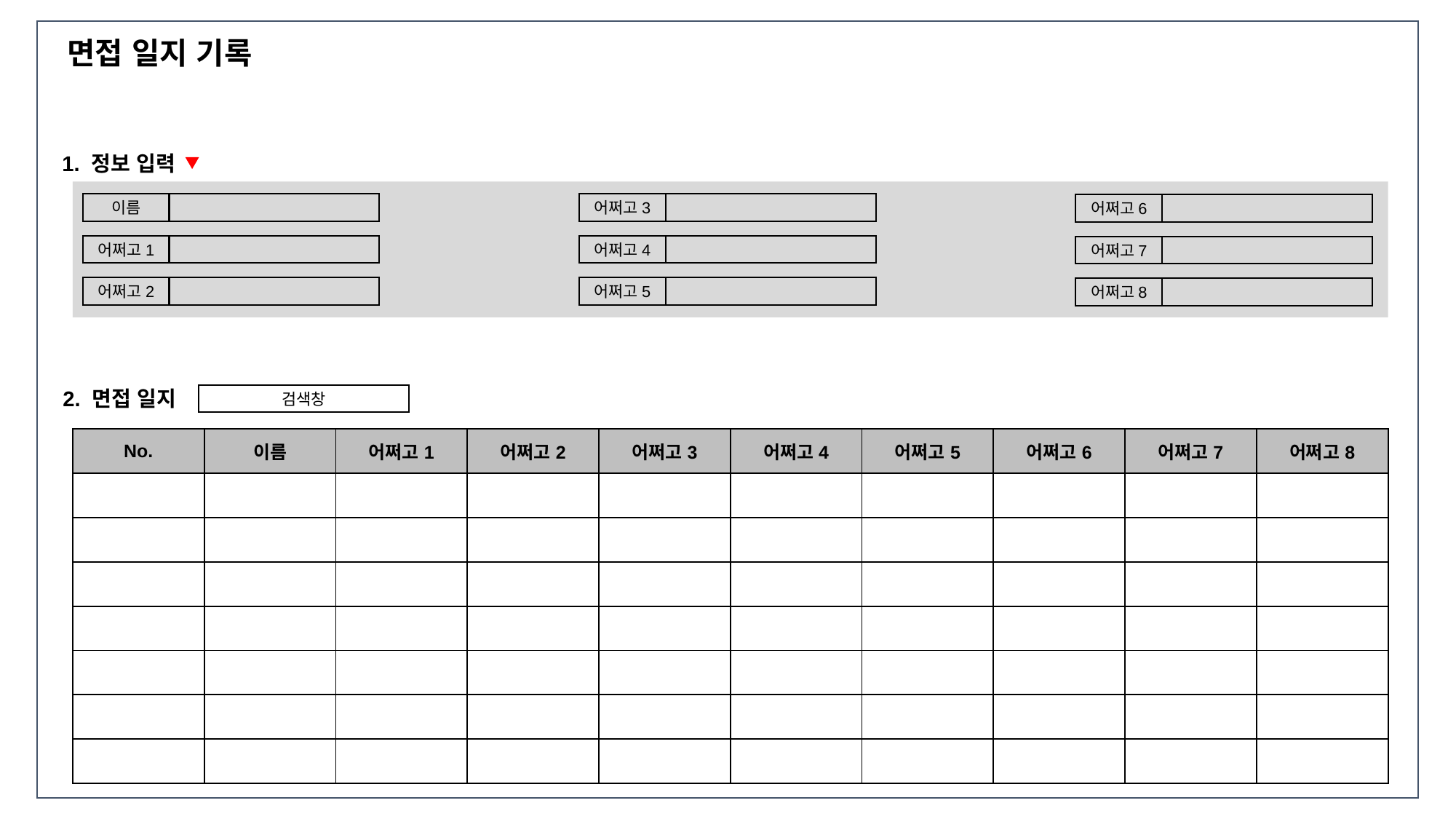

면접 일지 기록
1. 정보 입력

이름

어쩌고3

어쩌고6

어쩌고1

어쩌고4

어쩌고7

어쩌고2

어쩌고5

어쩌고8

2. 면접 일지
검색창
| No. | 이름 | 어쩌고1 | 어쩌고2 | 어쩌고3 | 어쩌고4 | 어쩌고5 | 어쩌고6 | 어쩌고7 | 어쩌고8 |
| --- | --- | --- | --- | --- | --- | --- | --- | --- | --- |
|  |  |  |  |  |  |  |  |  |  |
|  |  |  |  |  |  |  |  |  |  |
|  |  |  |  |  |  |  |  |  |  |
|  |  |  |  |  |  |  |  |  |  |
|  |  |  |  |  |  |  |  |  |  |
|  |  |  |  |  |  |  |  |  |  |
|  |  |  |  |  |  |  |  |  |  |